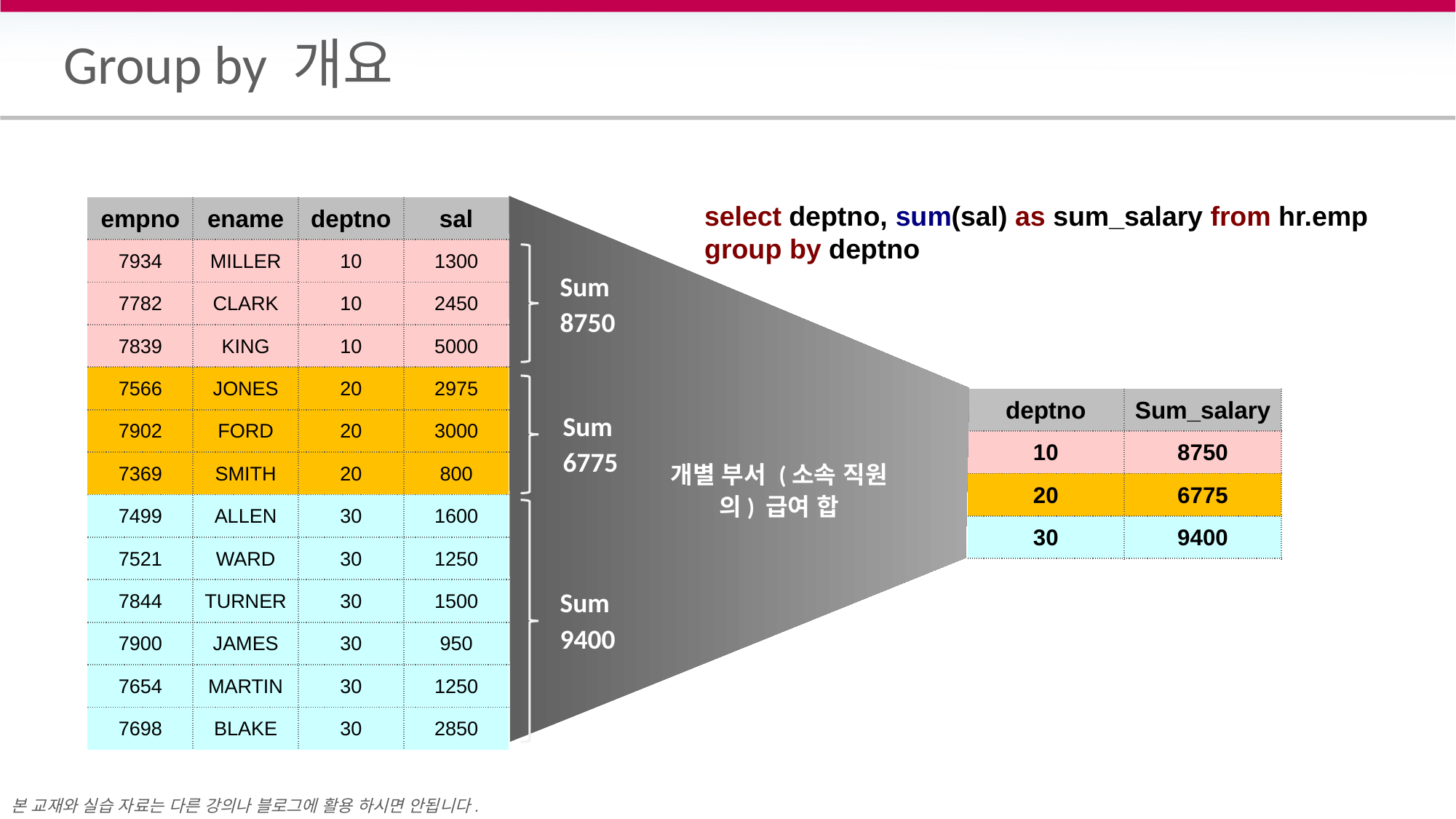

# Group by 개요
select deptno, sum(sal) as sum_salary from hr.emp
group by deptno

| empno | ename | deptno | sal |
| --- | --- | --- | --- |
| 7934 | MILLER | 10 | 1300 |
| 7782 | CLARK | 10 | 2450 |
| 7839 | KING | 10 | 5000 |
| 7566 | JONES | 20 | 2975 |
| 7902 | FORD | 20 | 3000 |
| 7369 | SMITH | 20 | 800 |
| 7499 | ALLEN | 30 | 1600 |
| 7521 | WARD | 30 | 1250 |
| 7844 | TURNER | 30 | 1500 |
| 7900 | JAMES | 30 | 950 |
| 7654 | MARTIN | 30 | 1250 |
| 7698 | BLAKE | 30 | 2850 |

Sum
8750

| deptno | Sum\_salary |
| --- | --- |
| 10 | 8750 |
| 20 | 6775 |
| 30 | 9400 |
Sum
6775
개별 부서 (소속 직원의) 급여 합

Sum
9400